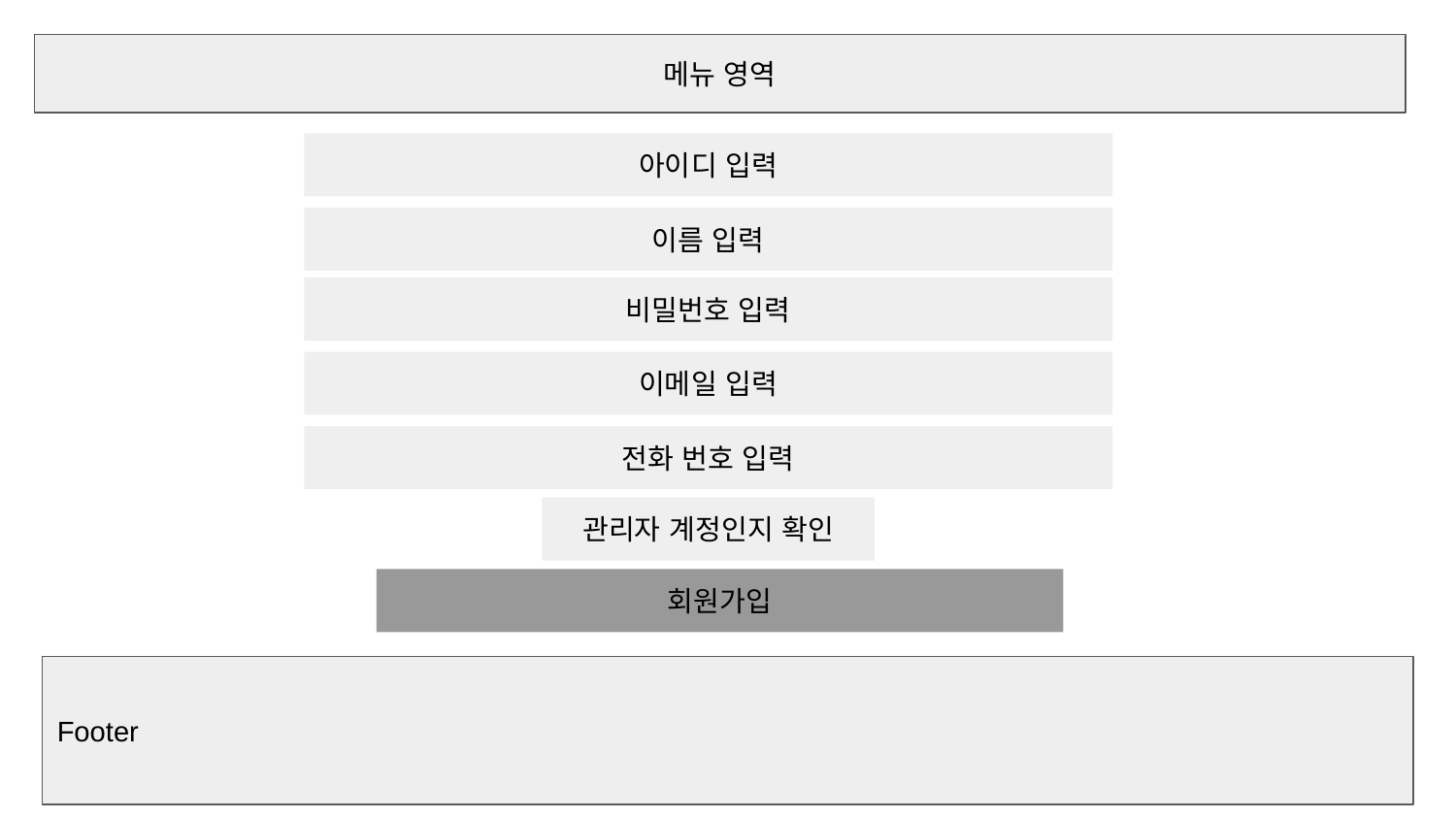

메뉴 영역
아이디 입력
이름 입력
비밀번호 입력
이메일 입력
전화 번호 입력
관리자 계정인지 확인
회원가입
Footer